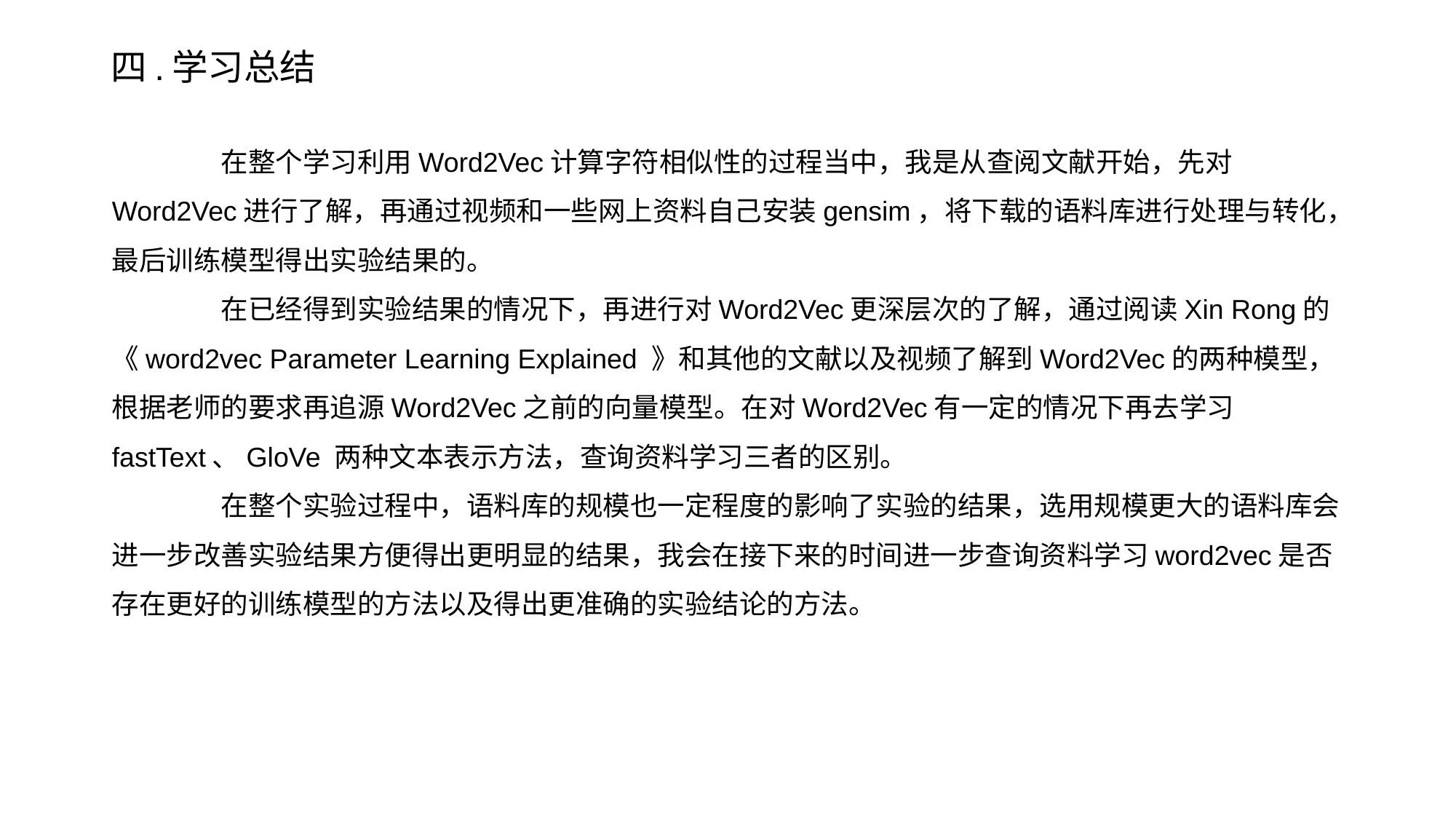

# 四.学习总结
	在整个学习利用Word2Vec计算字符相似性的过程当中，我是从查阅文献开始，先对Word2Vec进行了解，再通过视频和一些网上资料自己安装gensim，将下载的语料库进行处理与转化，最后训练模型得出实验结果的。
	在已经得到实验结果的情况下，再进行对Word2Vec更深层次的了解，通过阅读Xin Rong的《word2vec Parameter Learning Explained 》和其他的文献以及视频了解到Word2Vec的两种模型，根据老师的要求再追源Word2Vec之前的向量模型。在对Word2Vec有一定的情况下再去学习fastText、GloVe 两种文本表示方法，查询资料学习三者的区别。
	在整个实验过程中，语料库的规模也一定程度的影响了实验的结果，选用规模更大的语料库会进一步改善实验结果方便得出更明显的结果，我会在接下来的时间进一步查询资料学习word2vec是否存在更好的训练模型的方法以及得出更准确的实验结论的方法。